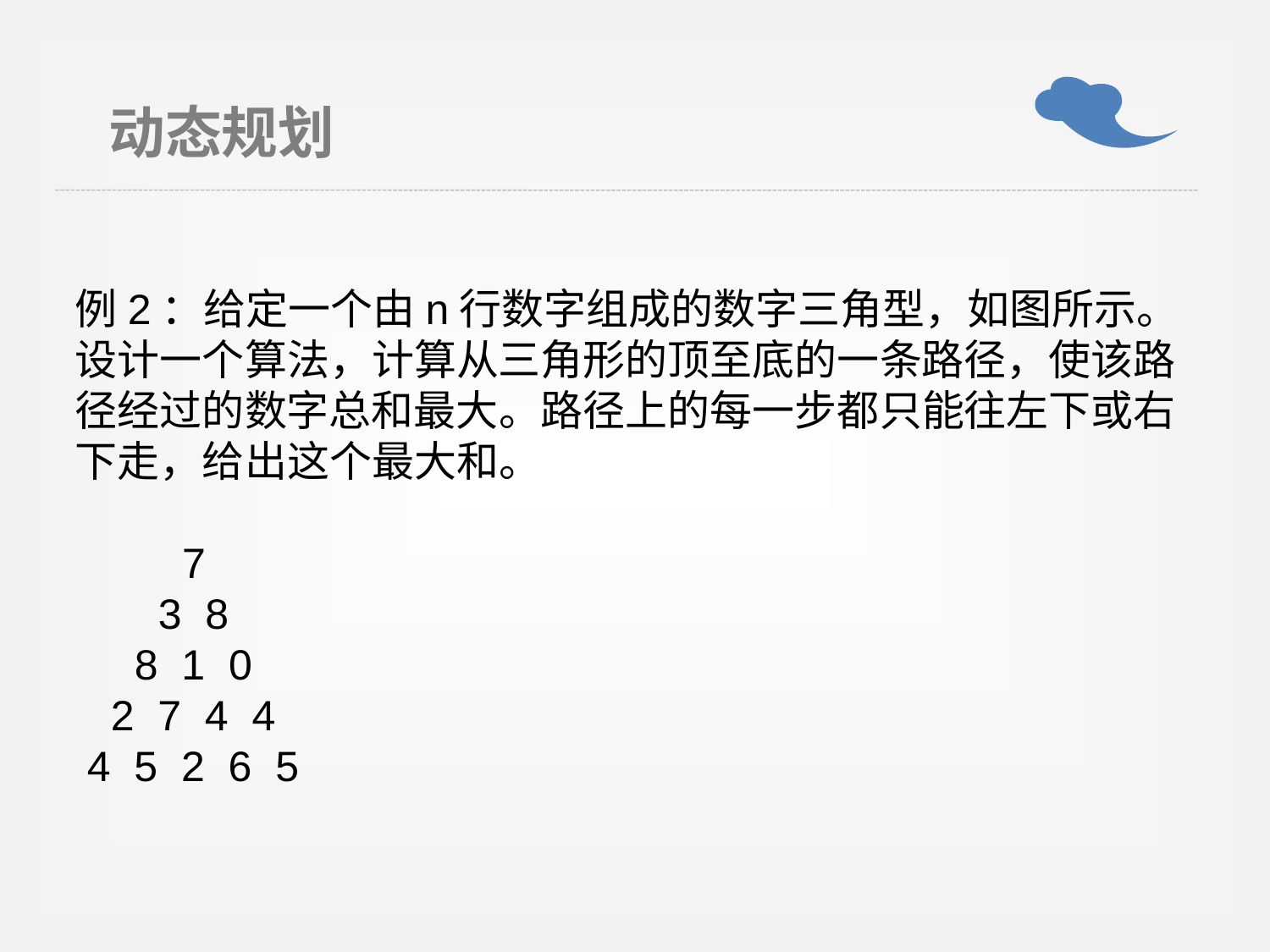

动态规划

例2：给定一个由n行数字组成的数字三角型，如图所示。设计一个算法，计算从三角形的顶至底的一条路径，使该路径经过的数字总和最大。路径上的每一步都只能往左下或右下走，给出这个最大和。

         7
       3  8
     8  1  0
   2  7  4  4
 4  5  2  6  5